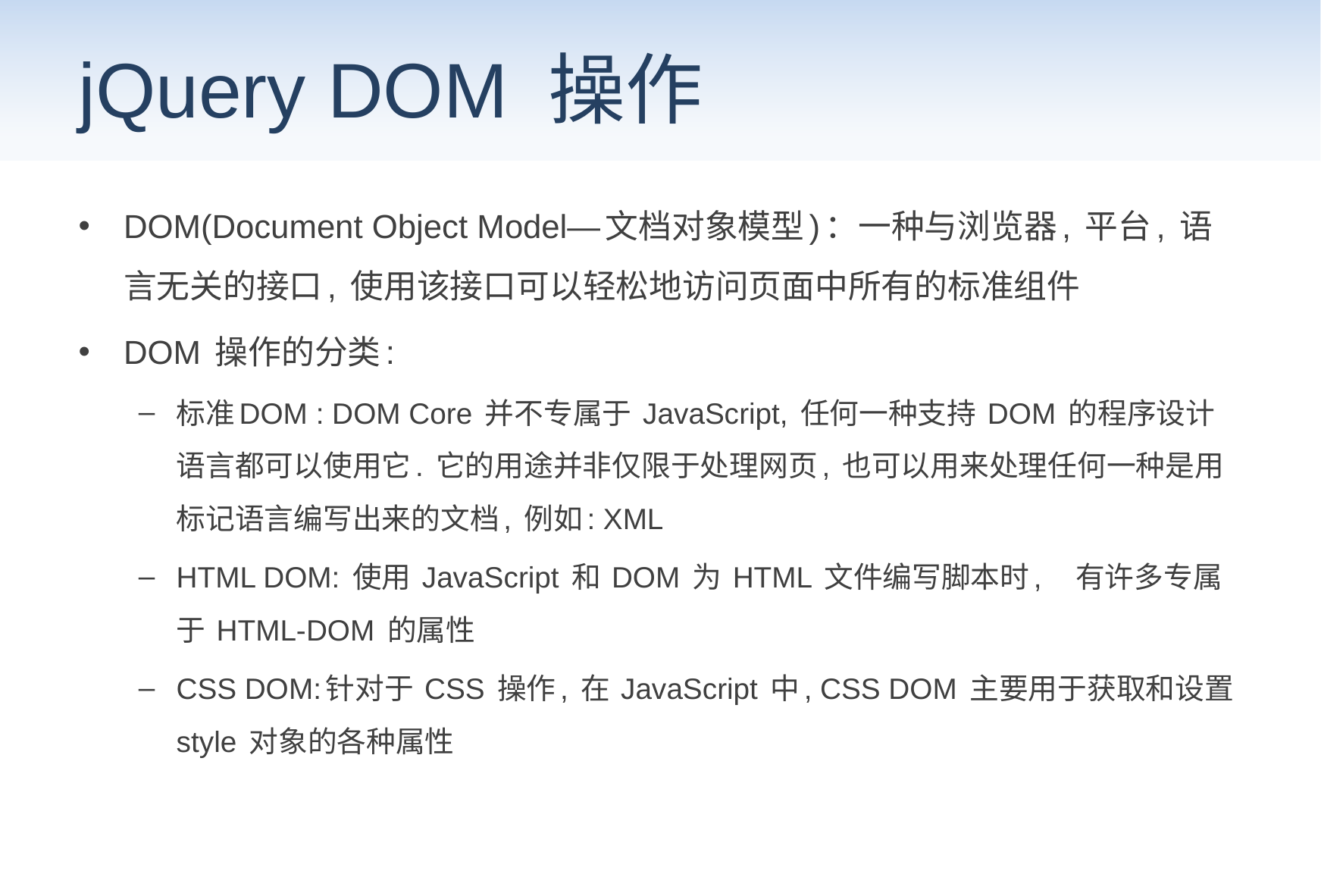

# jQuery DOM 操作
DOM(Document Object Model—文档对象模型)：一种与浏览器, 平台, 语言无关的接口, 使用该接口可以轻松地访问页面中所有的标准组件
DOM 操作的分类:
标准DOM : DOM Core 并不专属于 JavaScript, 任何一种支持 DOM 的程序设计语言都可以使用它. 它的用途并非仅限于处理网页, 也可以用来处理任何一种是用标记语言编写出来的文档, 例如: XML
HTML DOM: 使用 JavaScript 和 DOM 为 HTML 文件编写脚本时,　有许多专属于 HTML-DOM 的属性
CSS DOM:针对于 CSS 操作, 在 JavaScript 中, CSS DOM 主要用于获取和设置 style 对象的各种属性